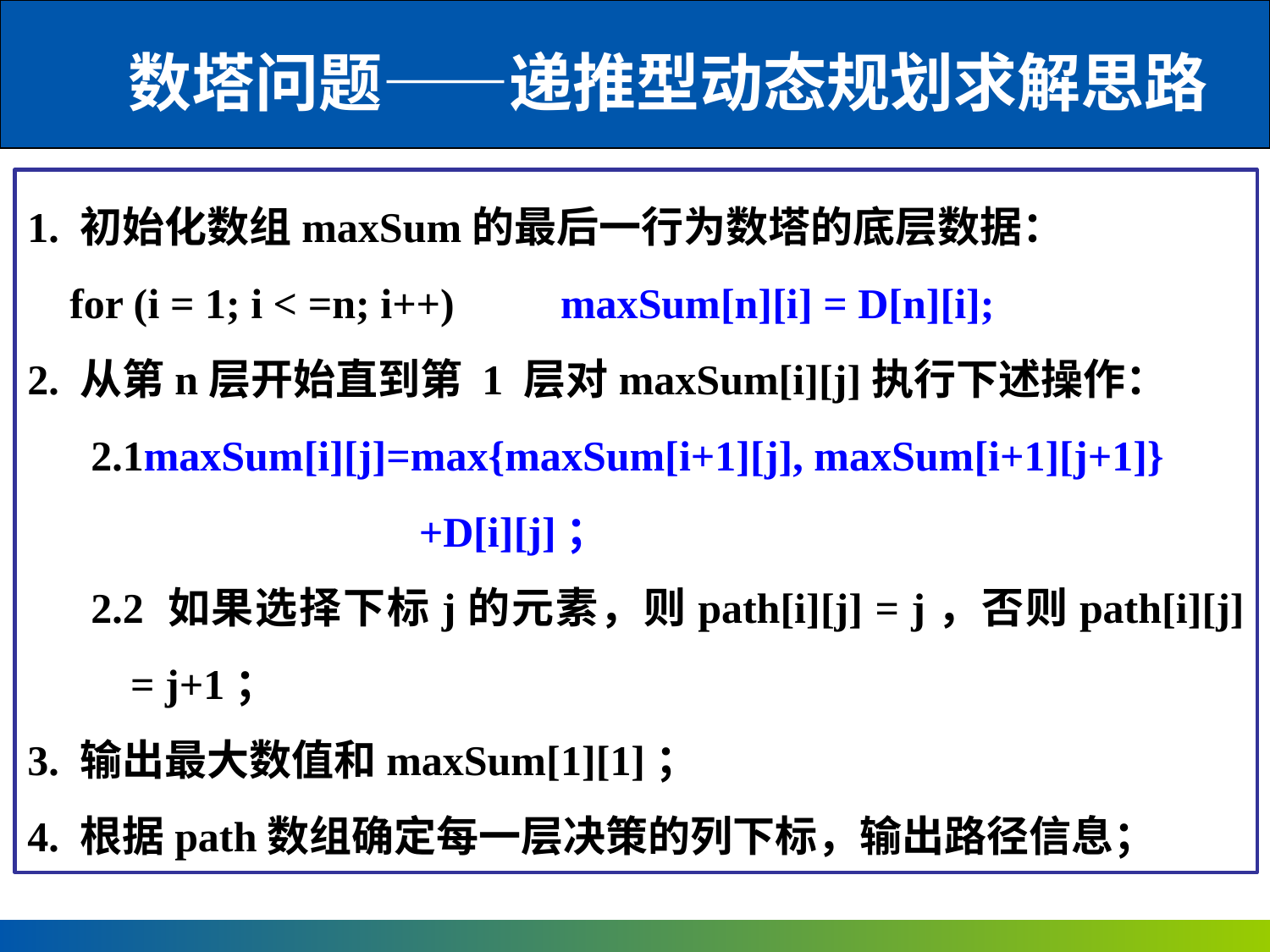

数塔问题——递推型动态规划求解思路
1. 初始化数组maxSum的最后一行为数塔的底层数据：
    for (i = 1; i < =n; i++)          maxSum[n][i] = D[n][i];
2. 从第n层开始直到第 1 层对maxSum[i][j]执行下述操作：
2.1maxSum[i][j]=max{maxSum[i+1][j], maxSum[i+1][j+1]}
                               +D[i][j]；
2.2 如果选择下标j的元素，则path[i][j] = j，否则path[i][j] = j+1；
3. 输出最大数值和maxSum[1][1]；
4. 根据path数组确定每一层决策的列下标，输出路径信息；